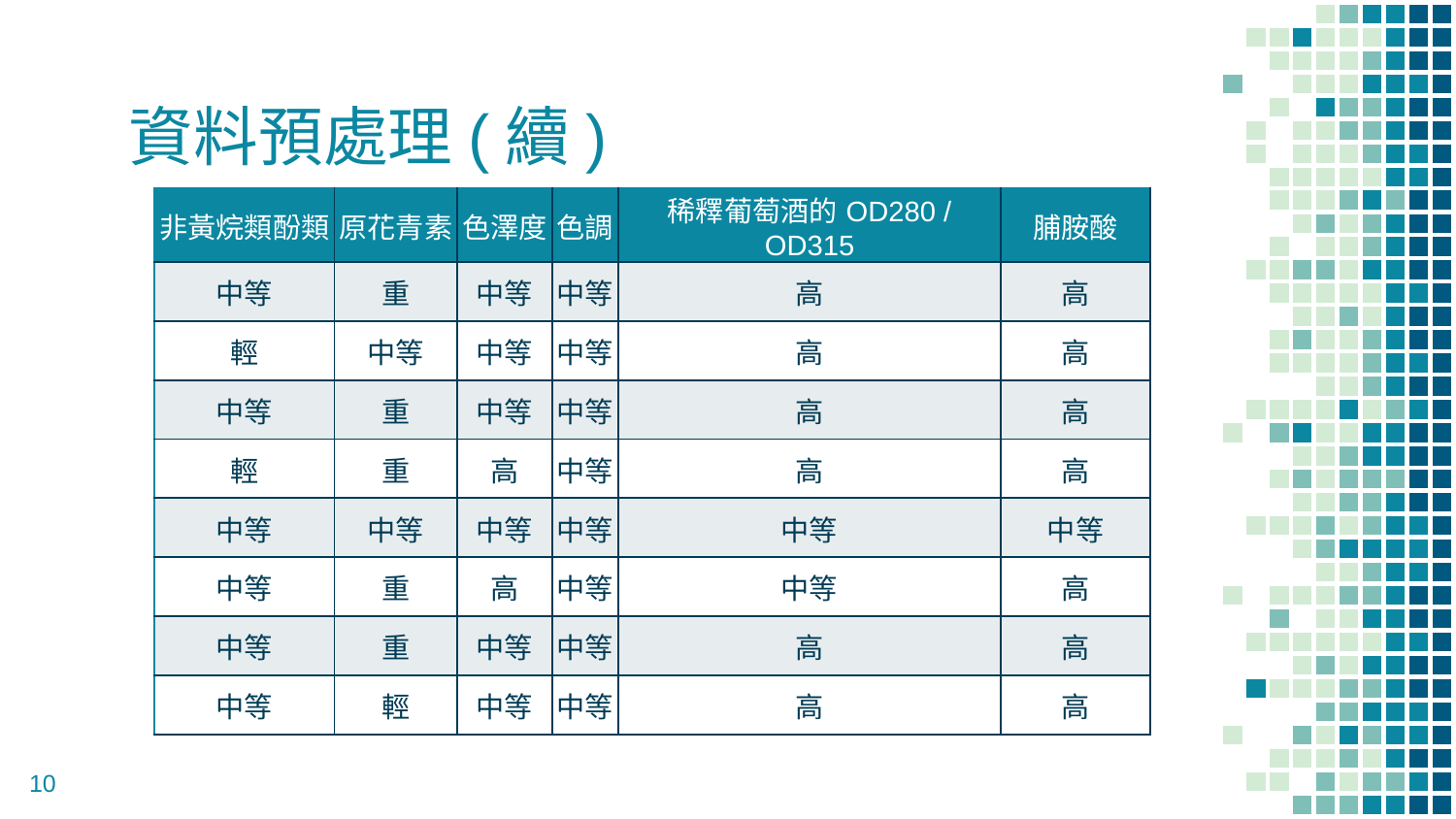

# 資料預處理(續)
| 非黃烷類酚類 | 原花青素 | 色澤度 | 色調 | 稀釋葡萄酒的OD280 / OD315 | 脯胺酸 |
| --- | --- | --- | --- | --- | --- |
| 中等 | 重 | 中等 | 中等 | 高 | 高 |
| 輕 | 中等 | 中等 | 中等 | 高 | 高 |
| 中等 | 重 | 中等 | 中等 | 高 | 高 |
| 輕 | 重 | 高 | 中等 | 高 | 高 |
| 中等 | 中等 | 中等 | 中等 | 中等 | 中等 |
| 中等 | 重 | 高 | 中等 | 中等 | 高 |
| 中等 | 重 | 中等 | 中等 | 高 | 高 |
| 中等 | 輕 | 中等 | 中等 | 高 | 高 |
10